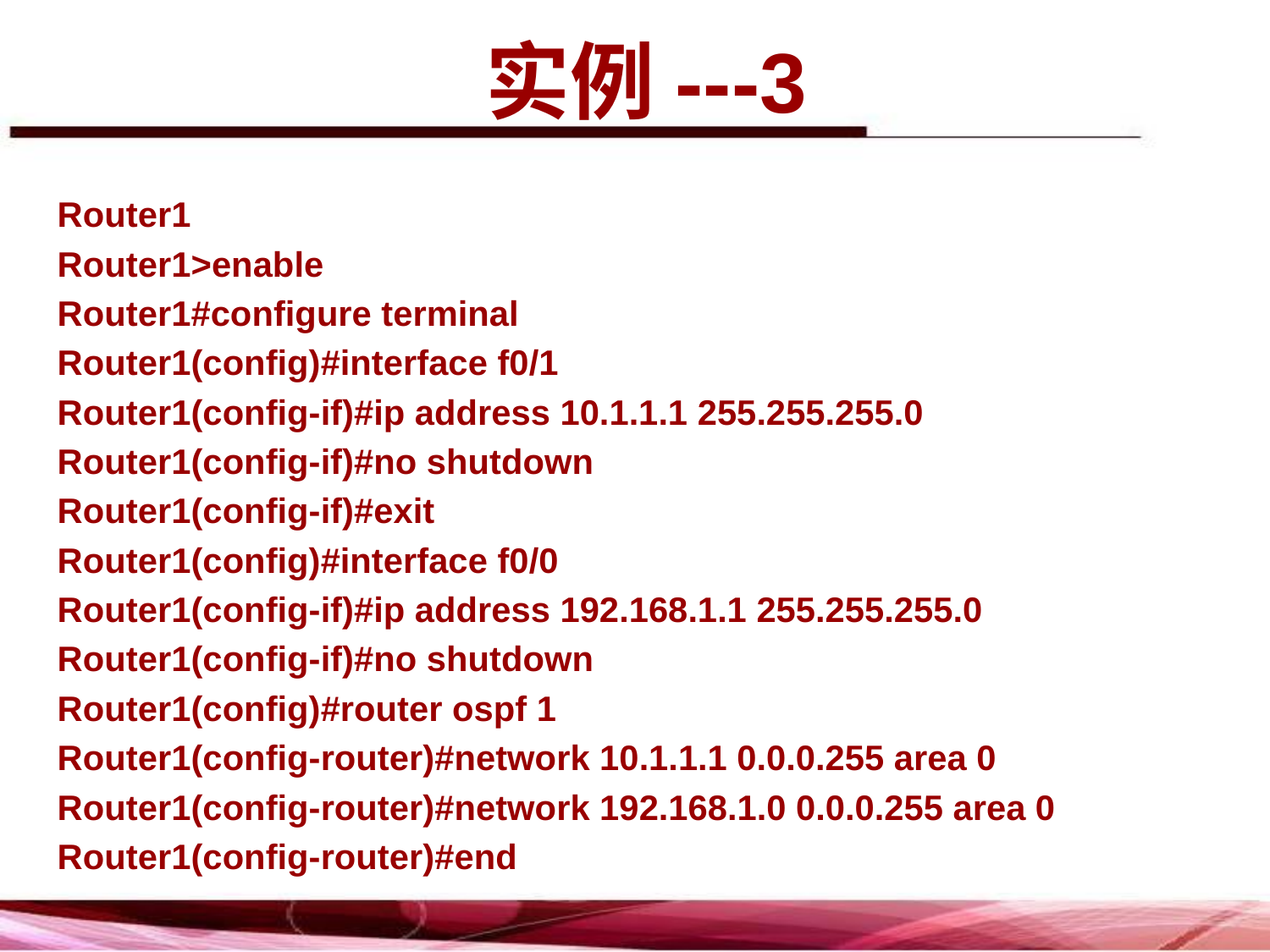

实例---3
Router1
Router1>enable
Router1#configure terminal
Router1(config)#interface f0/1
Router1(config-if)#ip address 10.1.1.1 255.255.255.0
Router1(config-if)#no shutdown
Router1(config-if)#exit
Router1(config)#interface f0/0
Router1(config-if)#ip address 192.168.1.1 255.255.255.0
Router1(config-if)#no shutdown
Router1(config)#router ospf 1
Router1(config-router)#network 10.1.1.1 0.0.0.255 area 0
Router1(config-router)#network 192.168.1.0 0.0.0.255 area 0
Router1(config-router)#end